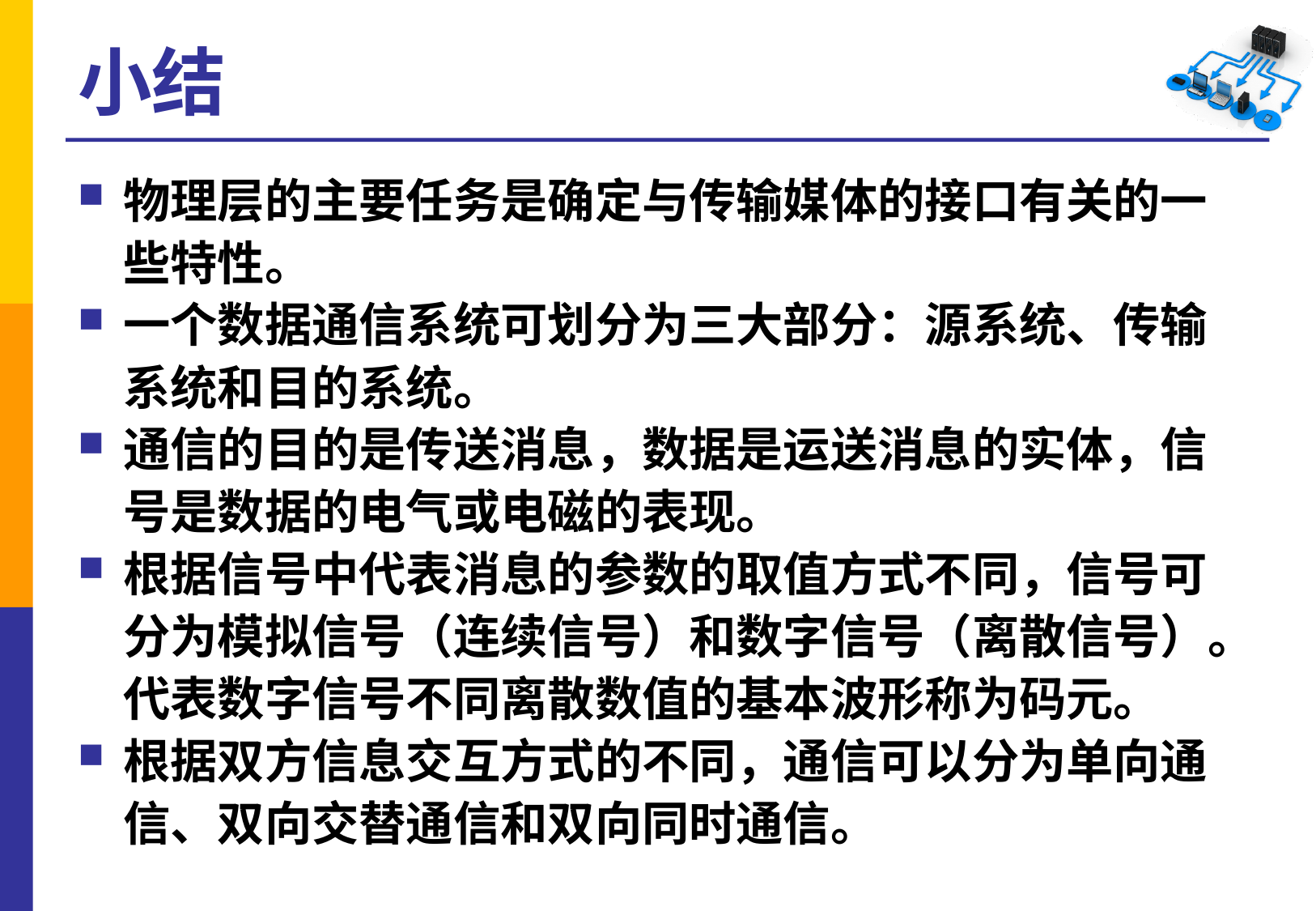

# 小结
物理层的主要任务是确定与传输媒体的接口有关的一些特性。
一个数据通信系统可划分为三大部分：源系统、传输系统和目的系统。
通信的目的是传送消息，数据是运送消息的实体，信号是数据的电气或电磁的表现。
根据信号中代表消息的参数的取值方式不同，信号可分为模拟信号（连续信号）和数字信号（离散信号）。代表数字信号不同离散数值的基本波形称为码元。
根据双方信息交互方式的不同，通信可以分为单向通信、双向交替通信和双向同时通信。